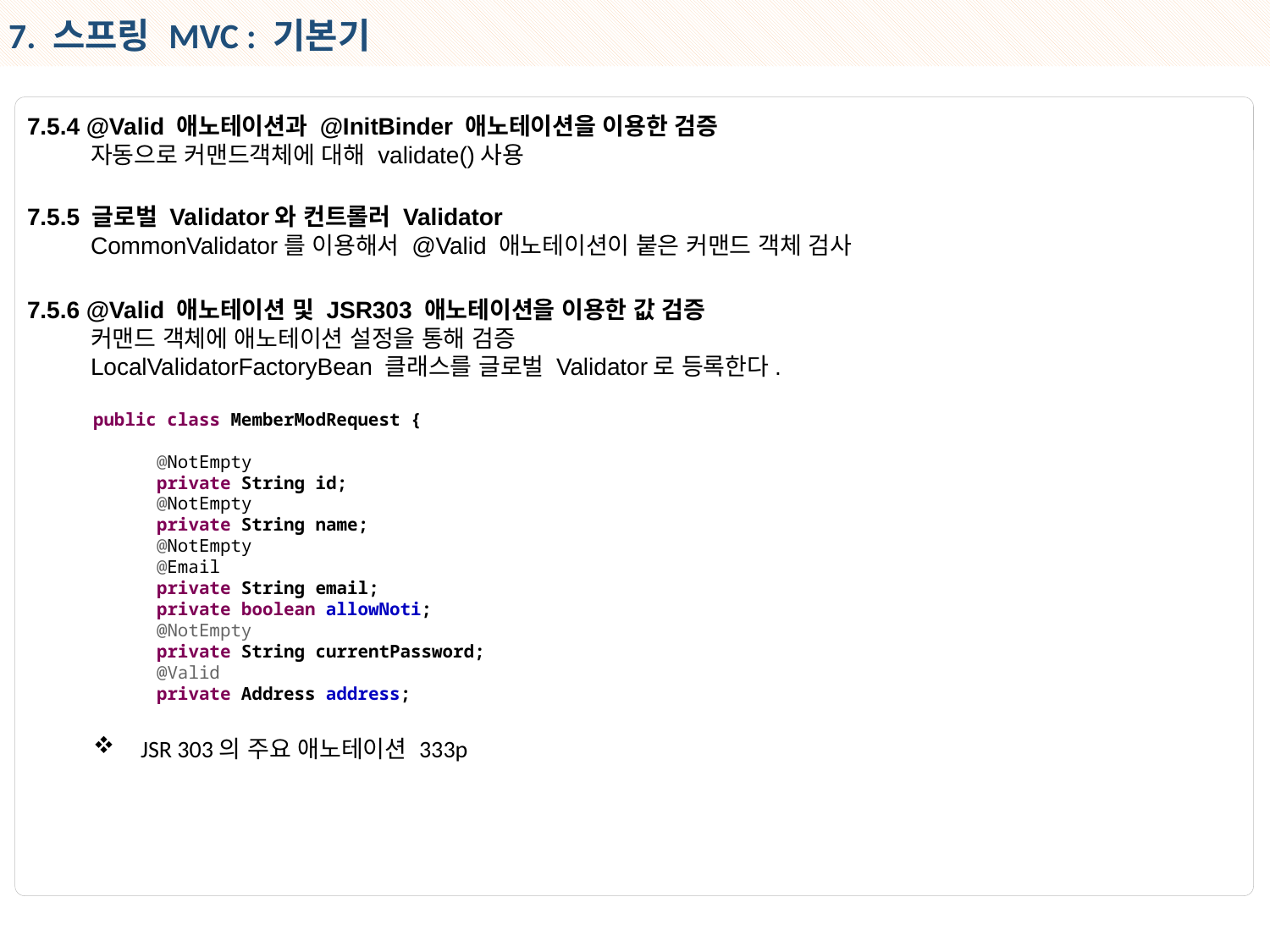

7. 스프링 MVC : 기본기
7.5.4 @Valid 애노테이션과 @InitBinder 애노테이션을 이용한 검증
자동으로 커맨드객체에 대해 validate()사용
7.5.5 글로벌 Validator와 컨트롤러 Validator
CommonValidator를 이용해서 @Valid 애노테이션이 붙은 커맨드 객체 검사
7.5.6 @Valid 애노테이션 및 JSR303 애노테이션을 이용한 값 검증
커맨드 객체에 애노테이션 설정을 통해 검증
LocalValidatorFactoryBean 클래스를 글로벌 Validator로 등록한다.
public class MemberModRequest {

@NotEmpty
private String id;
@NotEmpty
private String name;
@NotEmpty
@Email
private String email;
private boolean allowNoti;
@NotEmpty
private String currentPassword;
@Valid
private Address address;
JSR 303의 주요 애노테이션 333p